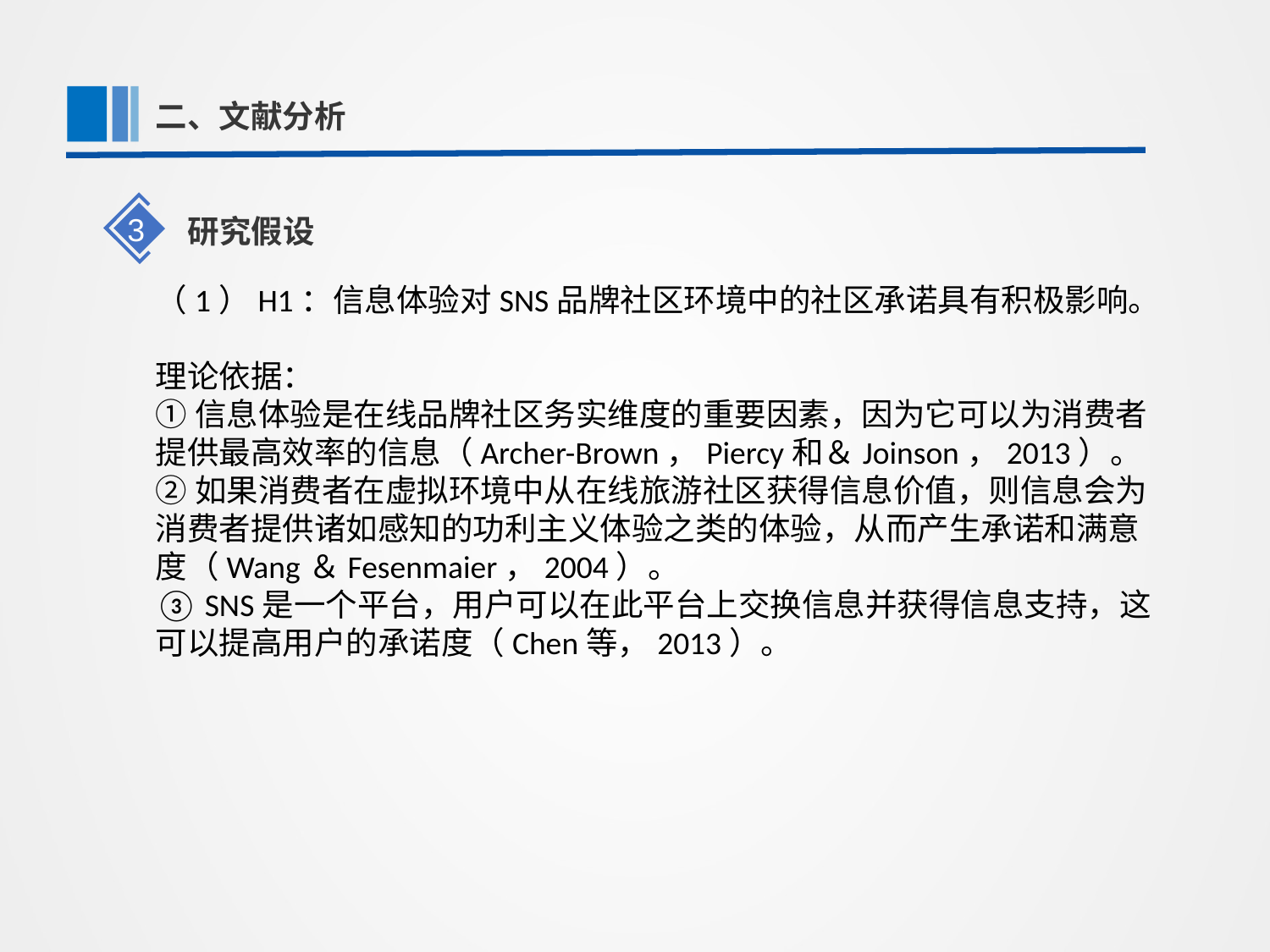

第一部分

二、文献分析

3
研究假设
（1）H1：信息体验对SNS品牌社区环境中的社区承诺具有积极影响。

理论依据：
①信息体验是在线品牌社区务实维度的重要因素，因为它可以为消费者提供最高效率的信息（Archer-Brown，Piercy和＆Joinson，2013）。
②如果消费者在虚拟环境中从在线旅游社区获得信息价值，则信息会为消费者提供诸如感知的功利主义体验之类的体验，从而产生承诺和满意度（Wang＆Fesenmaier，2004）。
③ SNS是一个平台，用户可以在此平台上交换信息并获得信息支持，这可以提高用户的承诺度（Chen等，2013）。